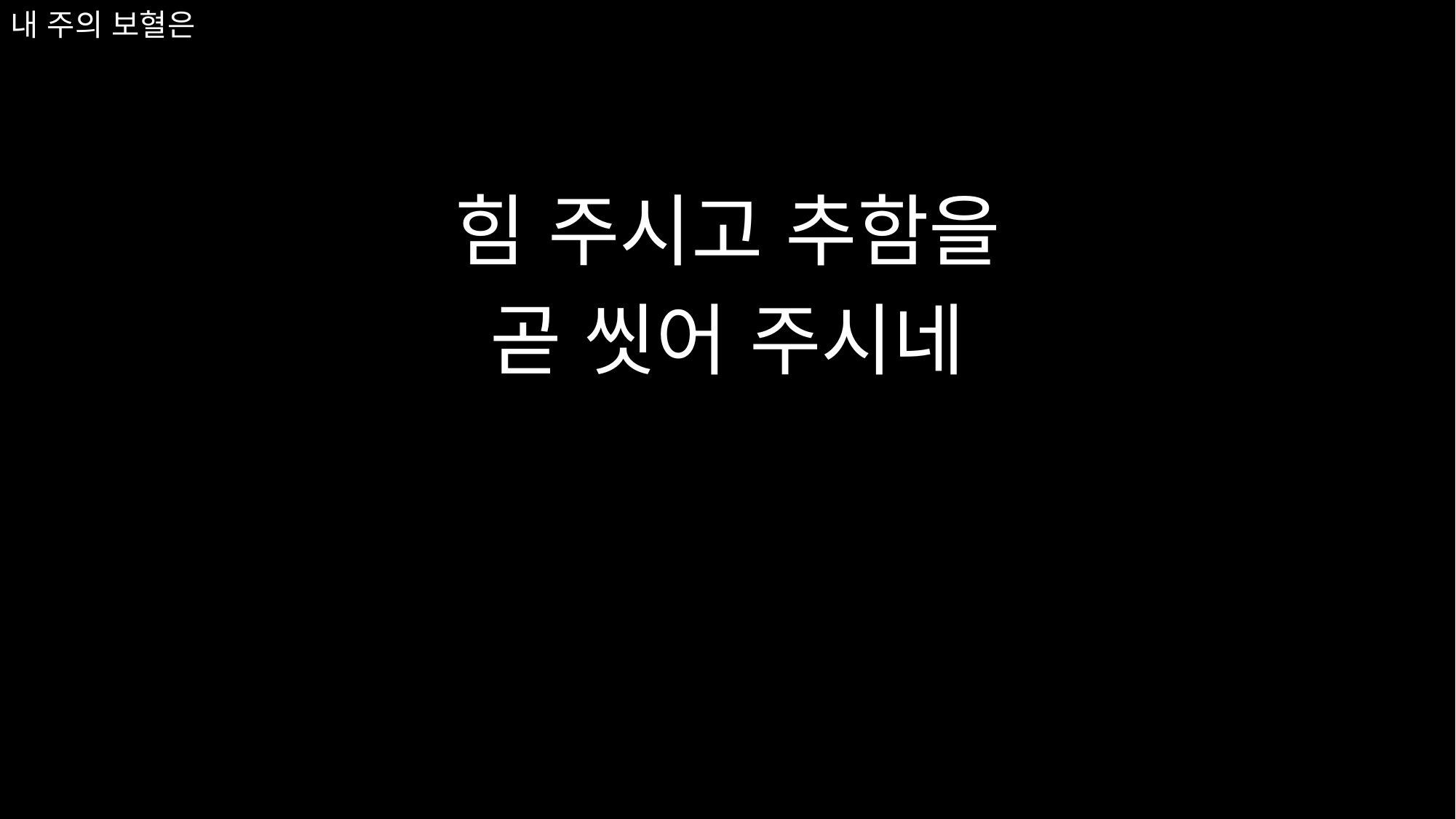

힘 주시고 추함을
곧 씻어 주시네
# 내 주의 보혈은